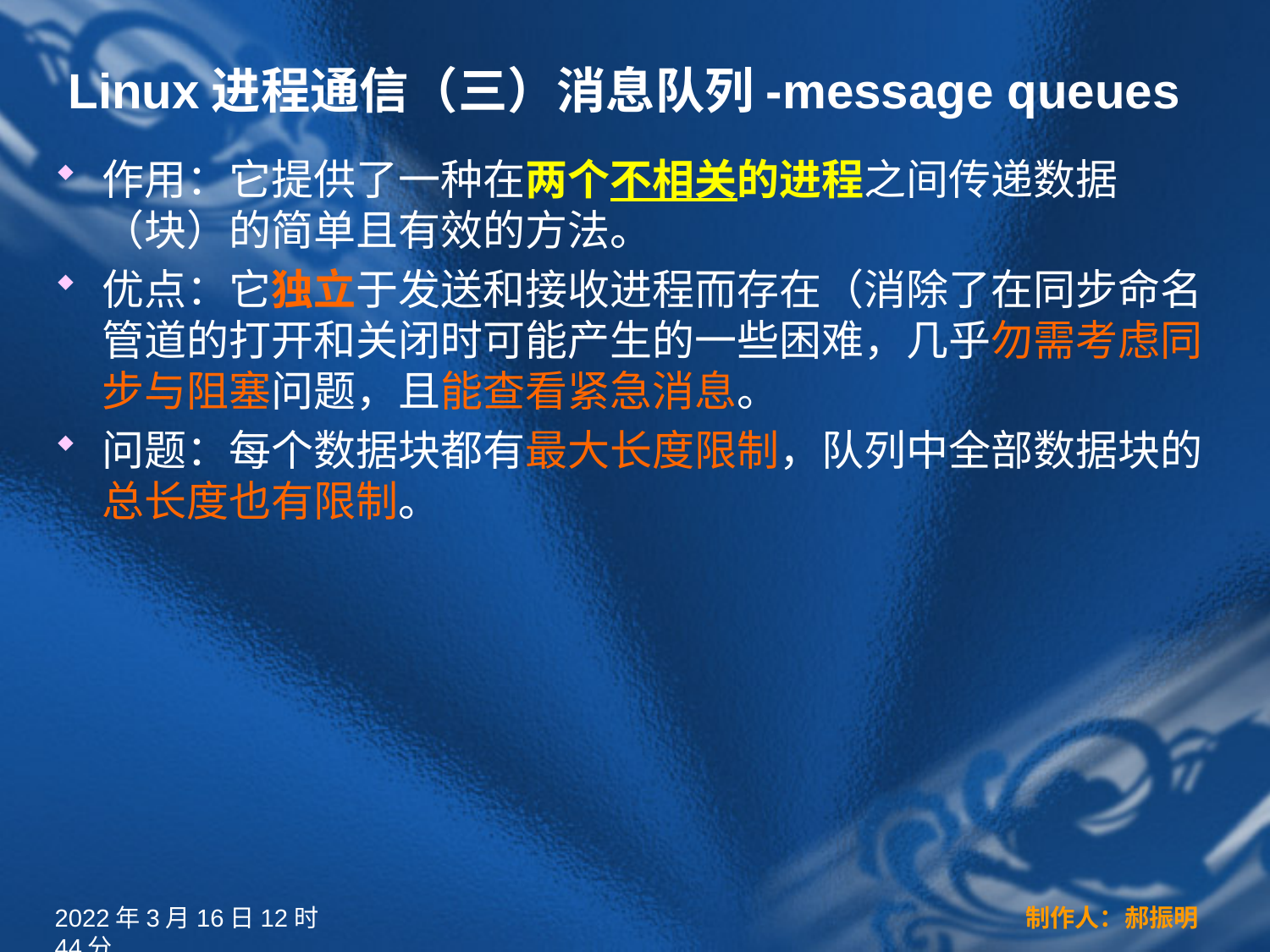

# Linux进程通信（三）消息队列-message queues
作用：它提供了一种在两个不相关的进程之间传递数据（块）的简单且有效的方法。
优点：它独立于发送和接收进程而存在（消除了在同步命名管道的打开和关闭时可能产生的一些困难，几乎勿需考虑同步与阻塞问题，且能查看紧急消息。
问题：每个数据块都有最大长度限制，队列中全部数据块的总长度也有限制。

2022年3月16日12时44分
制作人：郝振明